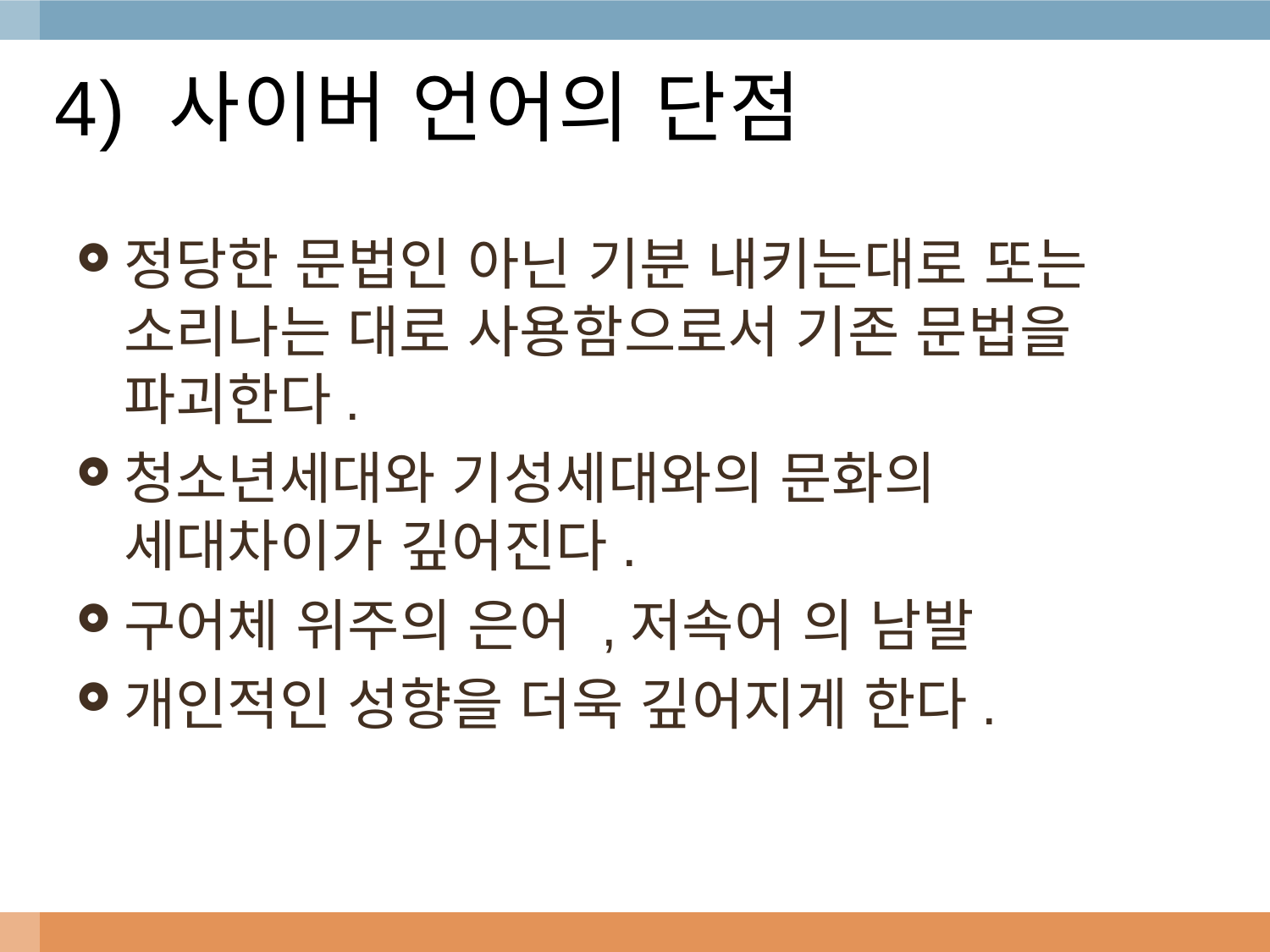

# 4) 사이버 언어의 단점
정당한 문법인 아닌 기분 내키는대로 또는 소리나는 대로 사용함으로서 기존 문법을 파괴한다.
청소년세대와 기성세대와의 문화의 세대차이가 깊어진다.
구어체 위주의 은어 ,저속어 의 남발
개인적인 성향을 더욱 깊어지게 한다.